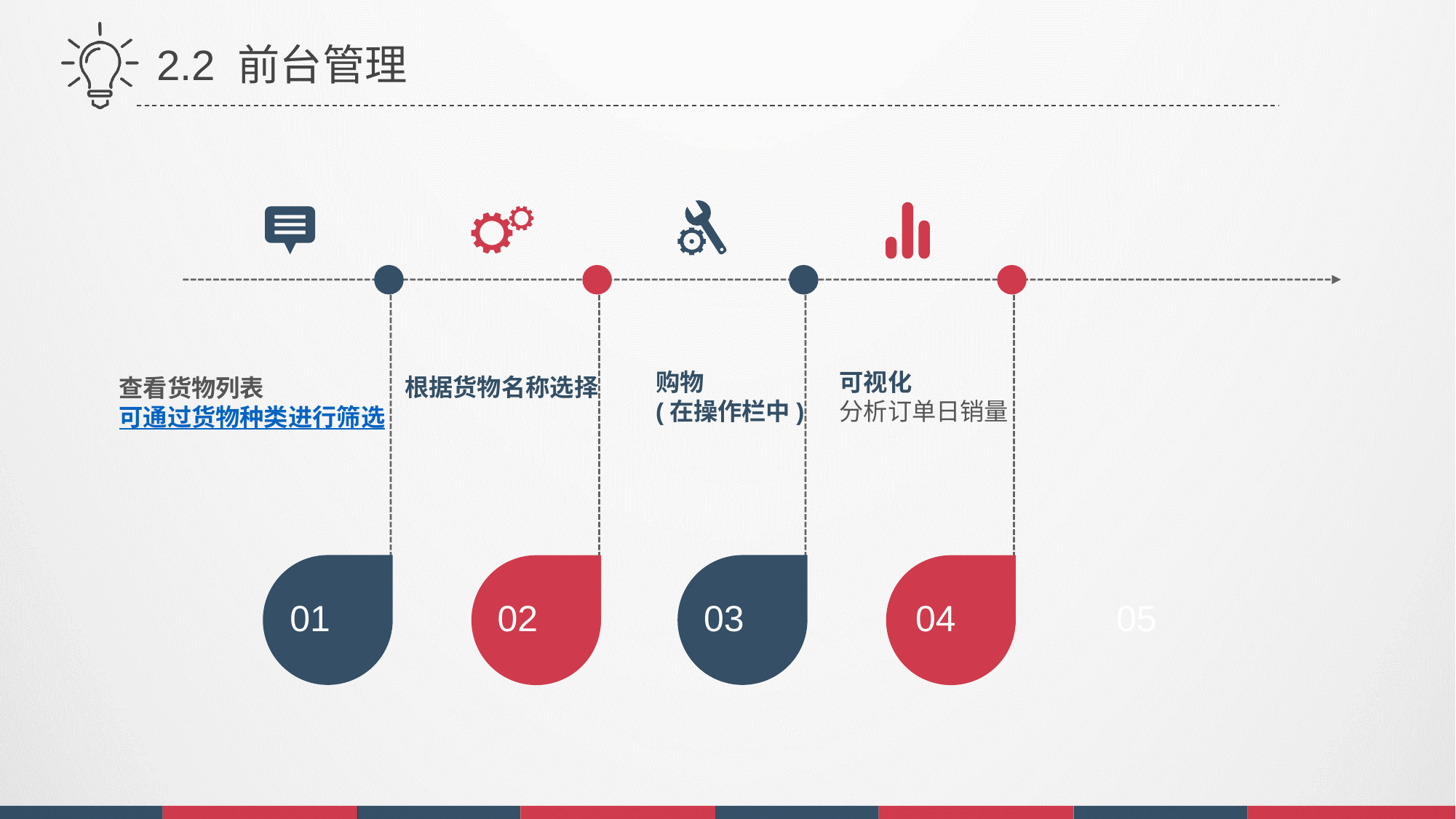

2.2 前台管理

购物
(在操作栏中)
可视化
分析订单日销量
根据货物名称选择
查看货物列表
可通过货物种类进行筛选

01
02
03
04
05